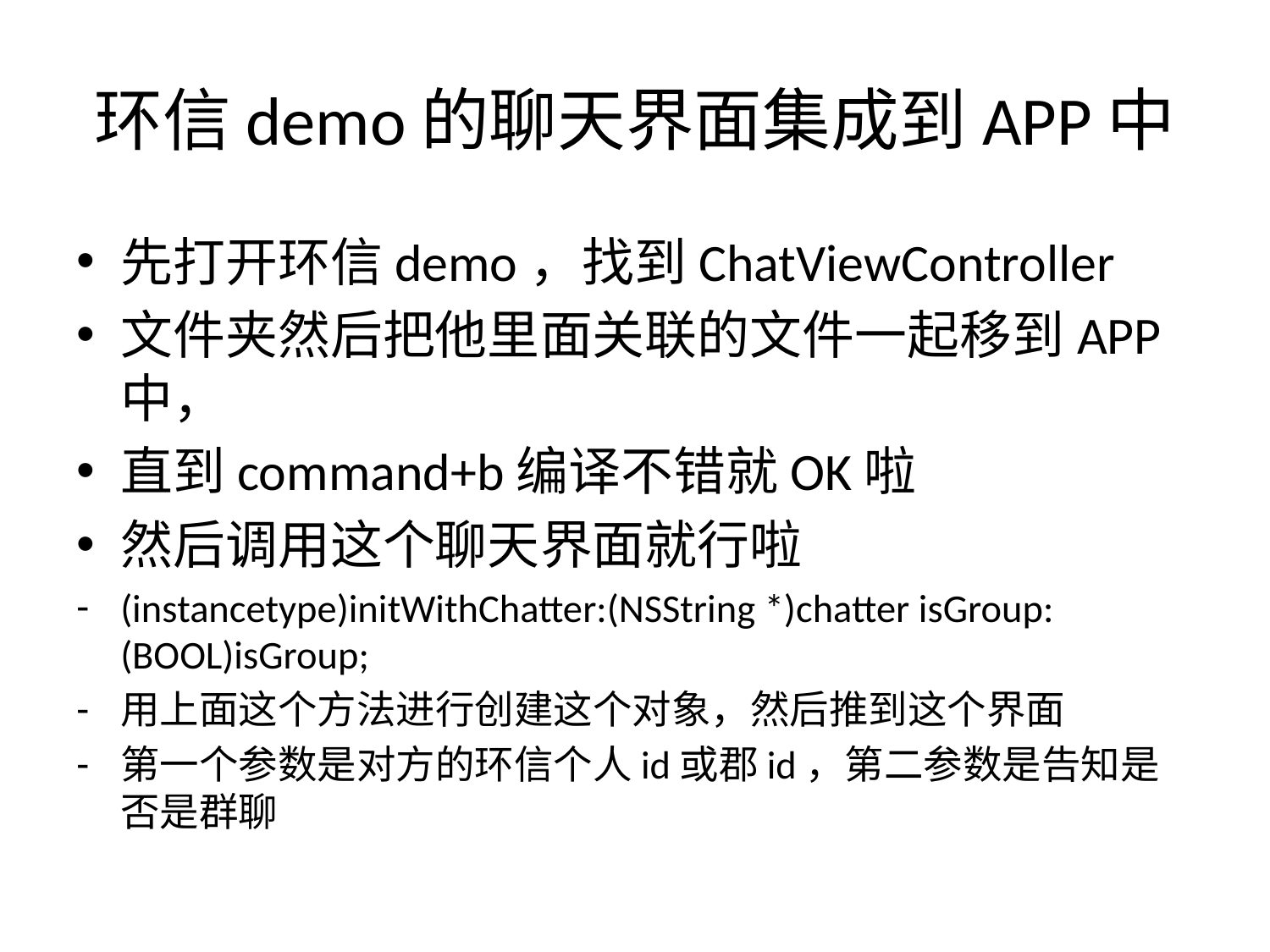

# 环信demo的聊天界面集成到APP中
先打开环信demo，找到ChatViewController
文件夹然后把他里面关联的文件一起移到APP中，
直到command+b编译不错就OK啦
然后调用这个聊天界面就行啦
(instancetype)initWithChatter:(NSString *)chatter isGroup:(BOOL)isGroup;
用上面这个方法进行创建这个对象，然后推到这个界面
第一个参数是对方的环信个人id或郡id，第二参数是告知是否是群聊